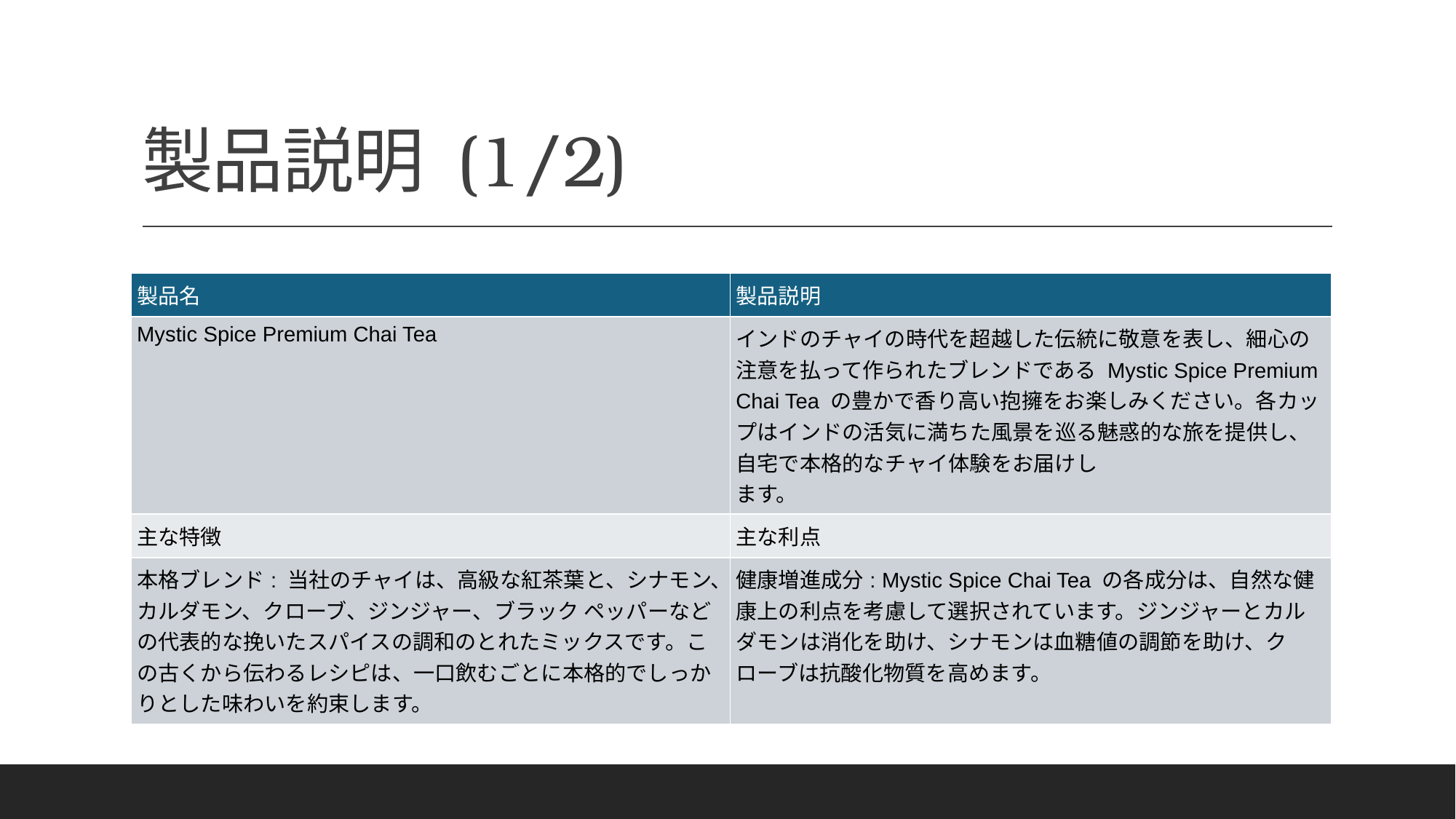

# 製品説明 (1/2)
| 製品名 | 製品説明 |
| --- | --- |
| Mystic Spice Premium Chai Tea | インドのチャイの時代を超越した伝統に敬意を表し、細心の注意を払って作られたブレンドである Mystic Spice Premium Chai Tea の豊かで香り高い抱擁をお楽しみください。各カップはインドの活気に満ちた風景を巡る魅惑的な旅を提供し、自宅で本格的なチャイ体験をお届けし ます。 |
| 主な特徴 | 主な利点 |
| 本格ブレンド: 当社のチャイは、高級な紅茶葉と、シナモン、カルダモン、クローブ、ジンジャー、ブラック ペッパーなどの代表的な挽いたスパイスの調和のとれたミックスです。この古くから伝わるレシピは、一口飲むごとに本格的でしっかりとした味わいを約束します。 | 健康増進成分: Mystic Spice Chai Tea の各成分は、自然な健康上の利点を考慮して選択されています。ジンジャーとカルダモンは消化を助け、シナモンは血糖値の調節を助け、クローブは抗酸化物質を高めます。 |